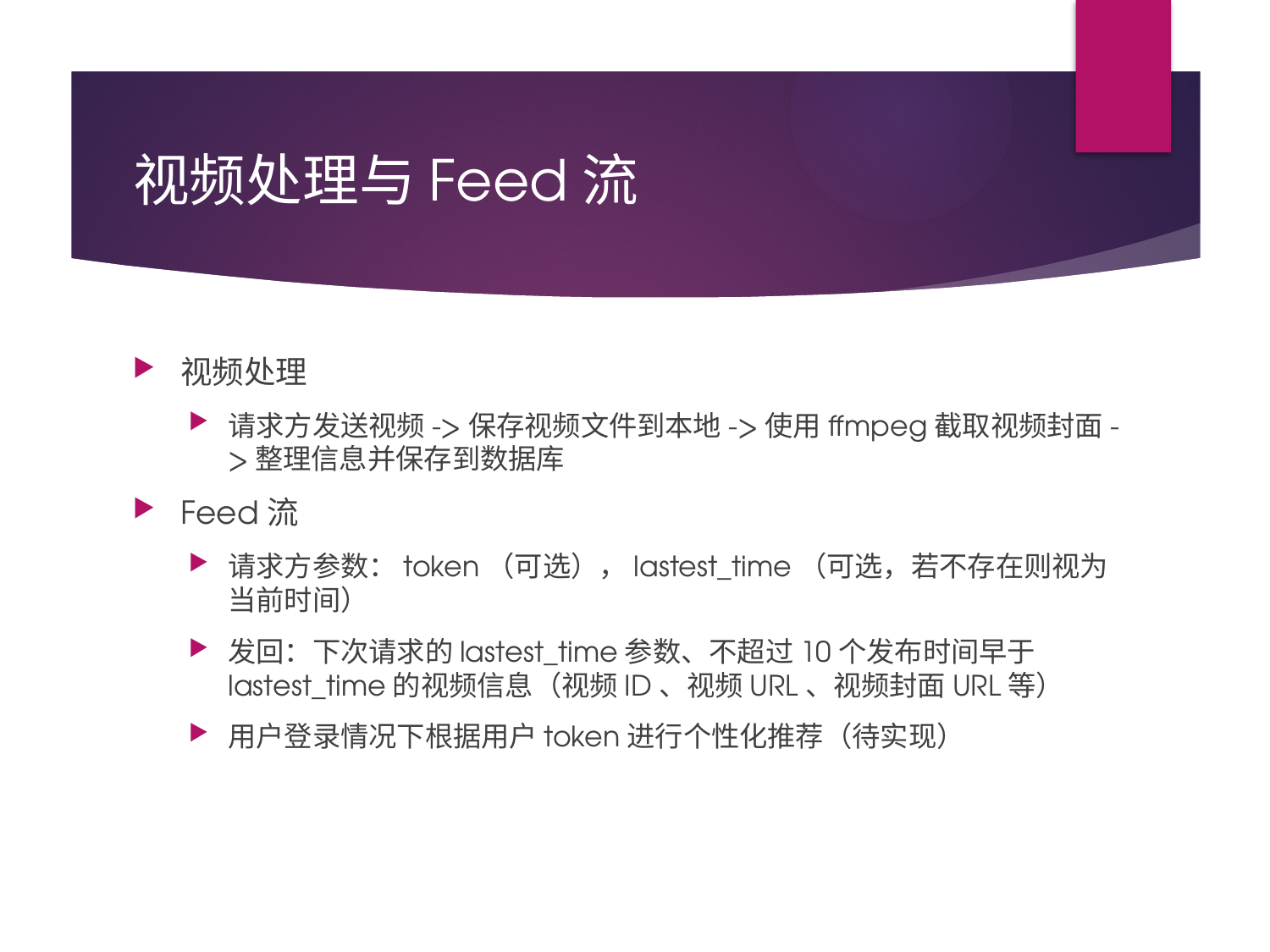

# 视频处理与Feed流
视频处理
请求方发送视频->保存视频文件到本地->使用ffmpeg截取视频封面->整理信息并保存到数据库
Feed流
请求方参数：token（可选），lastest_time（可选，若不存在则视为当前时间）
发回：下次请求的lastest_time参数、不超过10个发布时间早于lastest_time的视频信息（视频ID、视频URL、视频封面URL等）
用户登录情况下根据用户token进行个性化推荐（待实现）